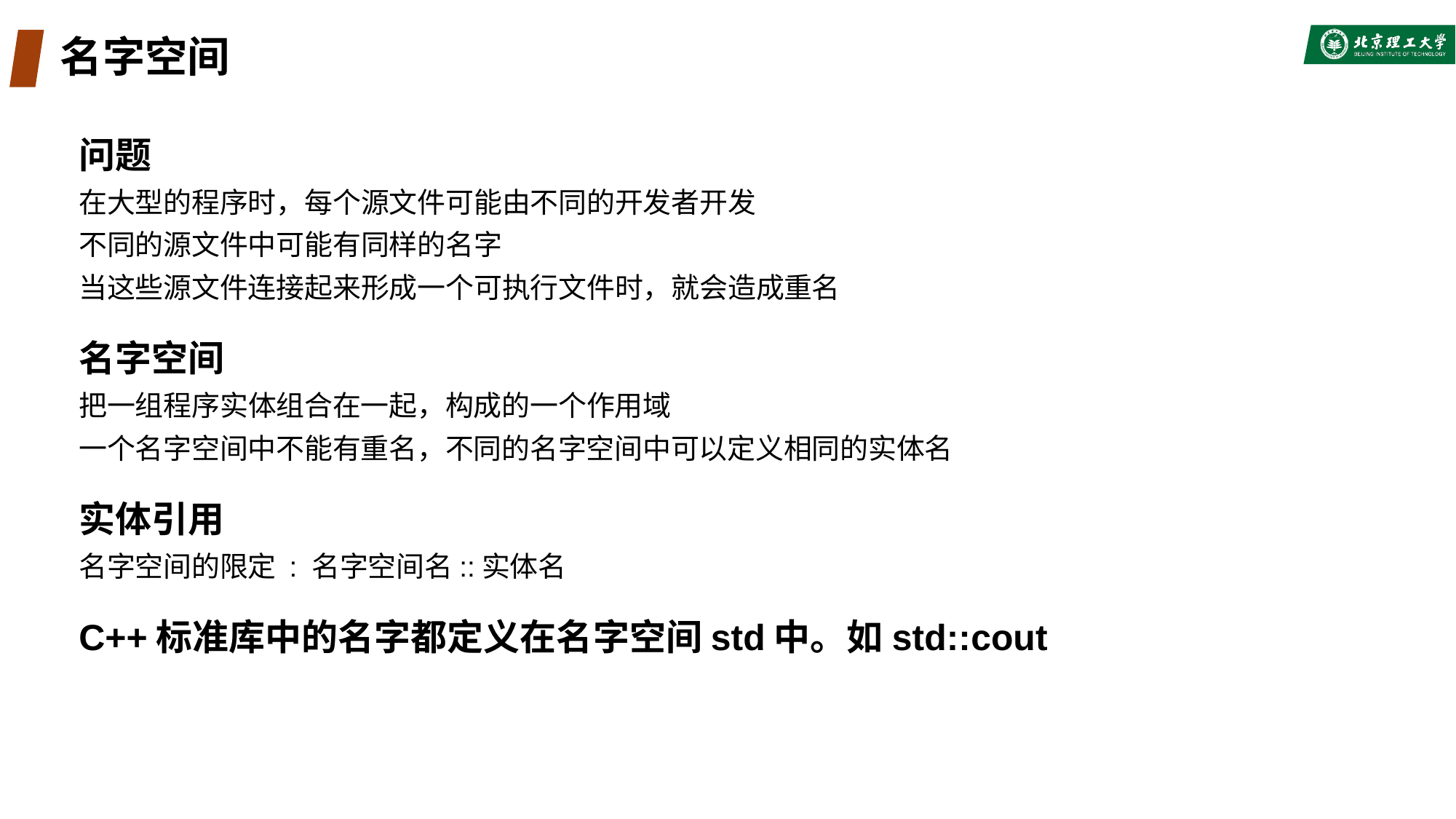

# 名字空间
问题
在大型的程序时，每个源文件可能由不同的开发者开发
不同的源文件中可能有同样的名字
当这些源文件连接起来形成一个可执行文件时，就会造成重名
名字空间
把一组程序实体组合在一起，构成的一个作用域
一个名字空间中不能有重名，不同的名字空间中可以定义相同的实体名
实体引用
名字空间的限定 : 名字空间名::实体名
C++标准库中的名字都定义在名字空间std中。如std::cout